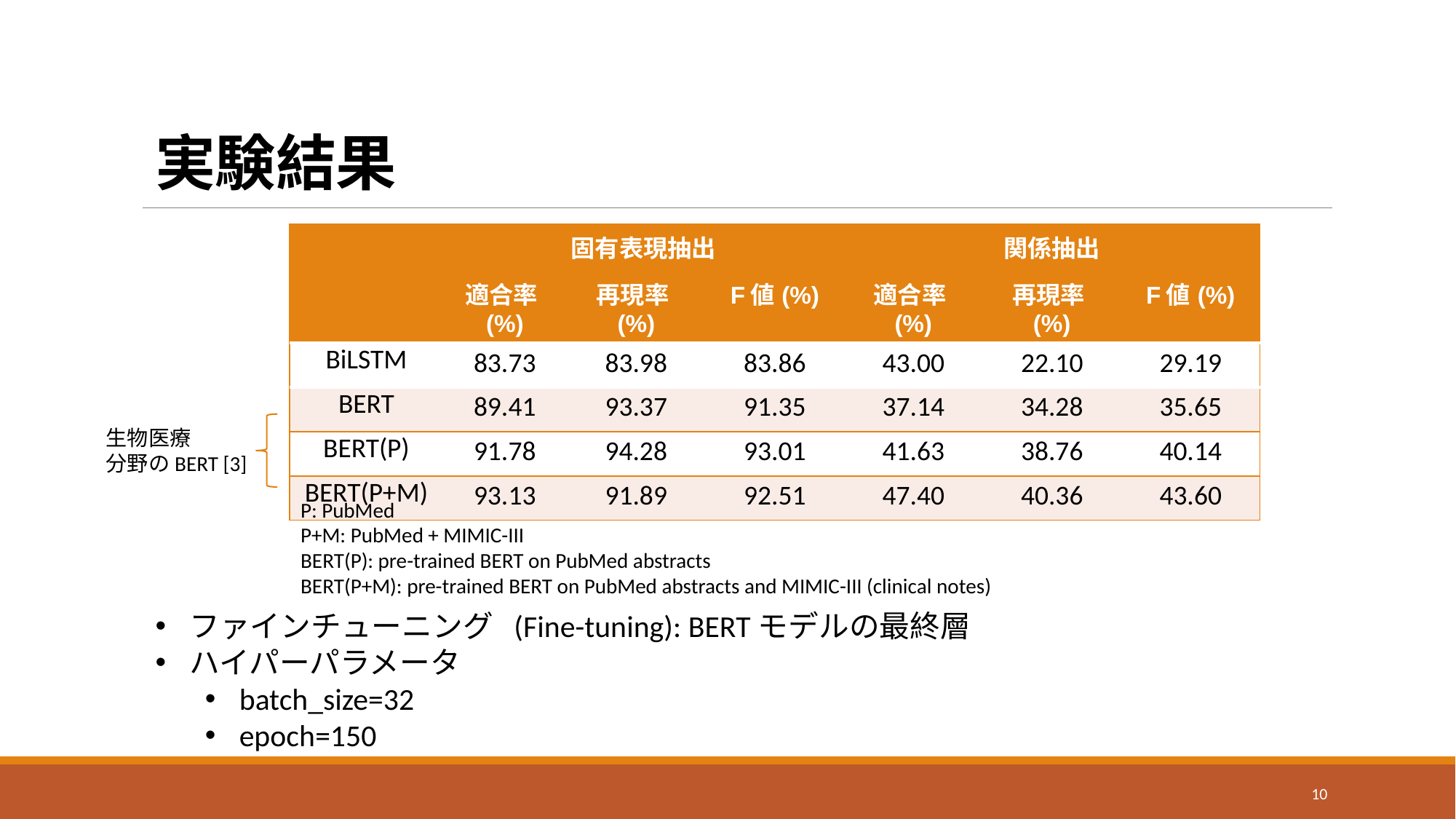

# 実験結果
|  | 固有表現抽出 |  |  | 関係抽出 |  |  |
| --- | --- | --- | --- | --- | --- | --- |
|  | 適合率(%) | 再現率(%) | F値(%) | 適合率(%) | 再現率(%) | F値(%) |
| BiLSTM | 83.73 | 83.98 | 83.86 | 43.00 | 22.10 | 29.19 |
| BERT | 89.41 | 93.37 | 91.35 | 37.14 | 34.28 | 35.65 |
| BERT(P) | 91.78 | 94.28 | 93.01 | 41.63 | 38.76 | 40.14 |
| BERT(P+M) | 93.13 | 91.89 | 92.51 | 47.40 | 40.36 | 43.60 |

生物医療
分野のBERT [3]
﻿P: PubMed
P+M: PubMed + MIMIC-III
BERT(P): pre-trained BERT on PubMed abstracts
BERT(P+M): pre-trained BERT on PubMed abstracts and MIMIC-III (clinical notes)
ファインチューニング  (Fine-tuning): BERTモデルの最終層
ハイパーパラメータ
batch_size=32
epoch=150
10